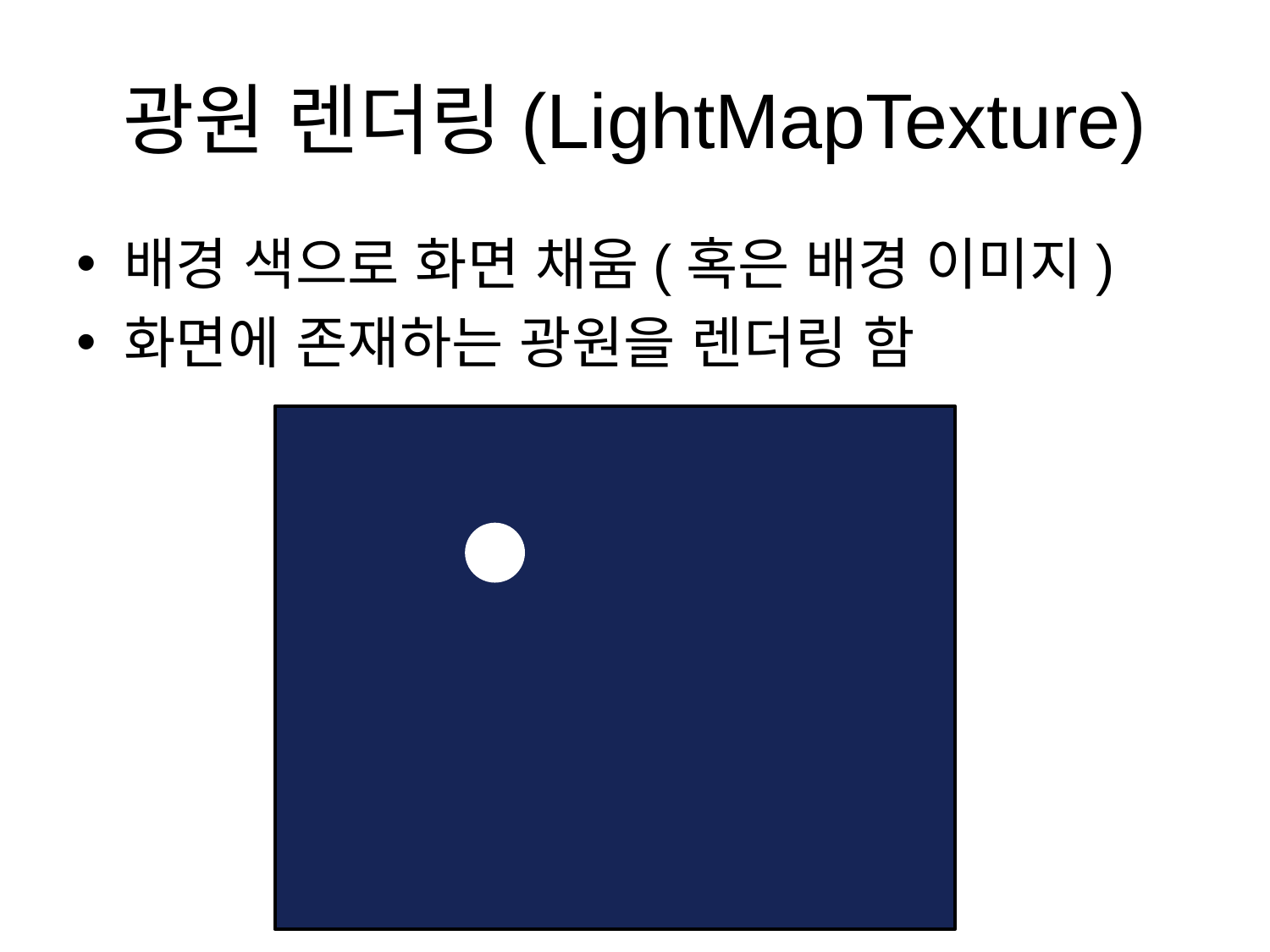

# 광원 렌더링(LightMapTexture)
배경 색으로 화면 채움(혹은 배경 이미지)
화면에 존재하는 광원을 렌더링 함